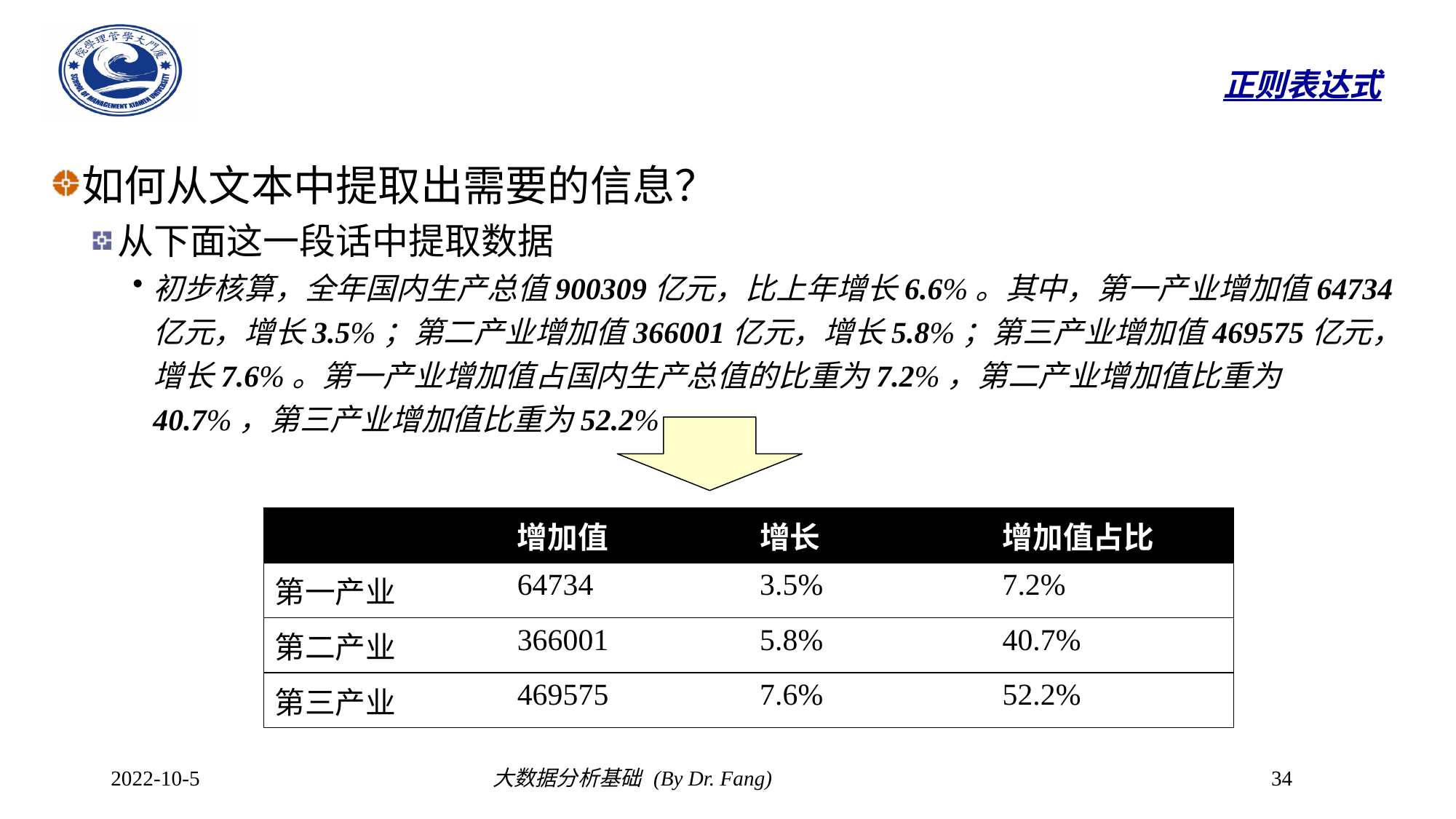

# 正则表达式
如何从文本中提取出需要的信息？
从下面这一段话中提取数据
初步核算，全年国内生产总值900309亿元，比上年增长6.6%。其中，第一产业增加值64734亿元，增长3.5%；第二产业增加值366001亿元，增长5.8%；第三产业增加值469575亿元，增长7.6%。第一产业增加值占国内生产总值的比重为7.2%，第二产业增加值比重为40.7%，第三产业增加值比重为52.2%。

|  | 增加值 | 增长 | 增加值占比 |
| --- | --- | --- | --- |
| 第一产业 | 64734 | 3.5% | 7.2% |
| 第二产业 | 366001 | 5.8% | 40.7% |
| 第三产业 | 469575 | 7.6% | 52.2% |
2022-10-5
大数据分析基础 (By Dr. Fang)
34